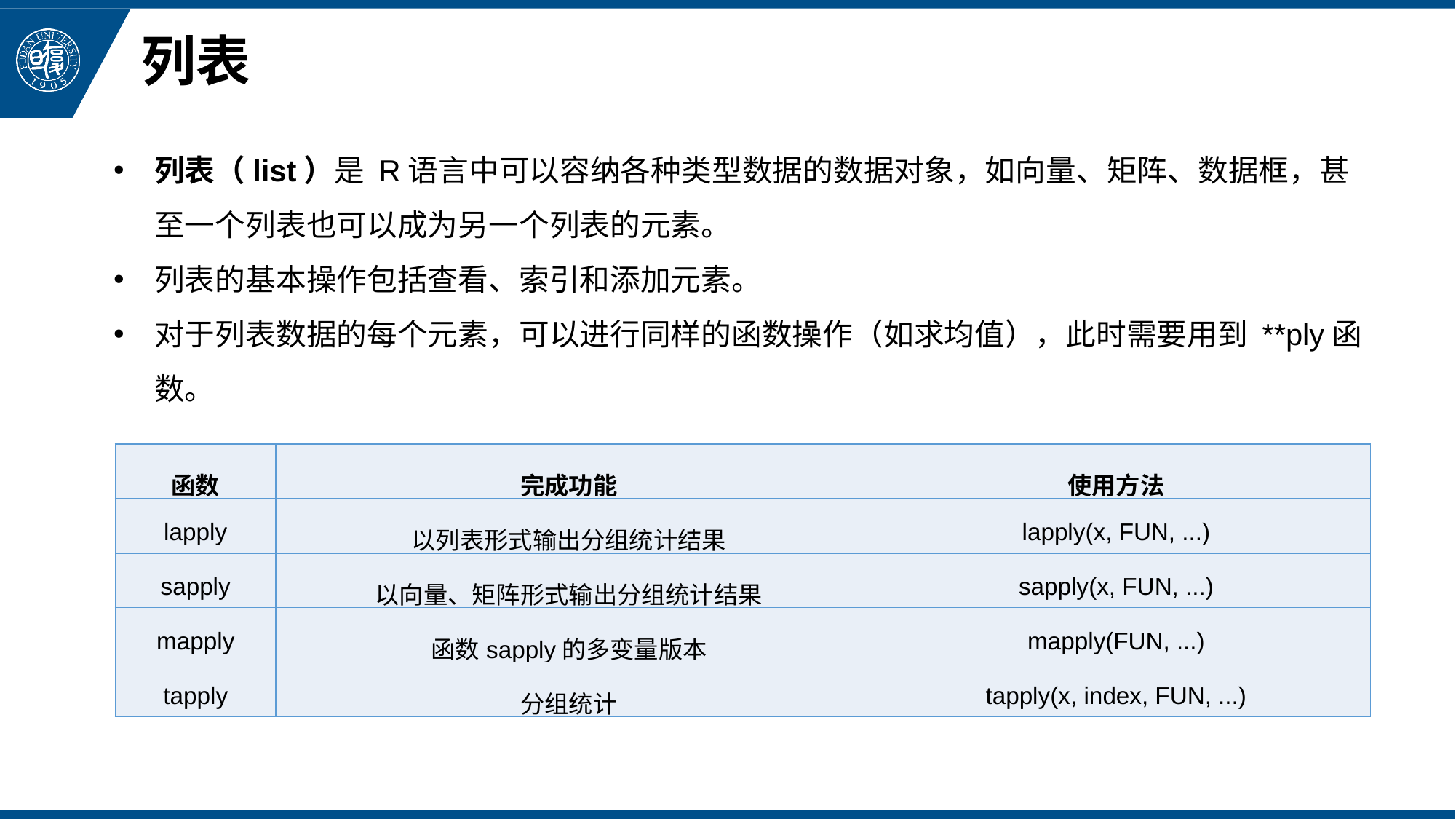

# 列表
列表（list）是 R语言中可以容纳各种类型数据的数据对象，如向量、矩阵、数据框，甚至一个列表也可以成为另一个列表的元素。
列表的基本操作包括查看、索引和添加元素。
对于列表数据的每个元素，可以进行同样的函数操作（如求均值），此时需要用到 **ply函数。

| 函数 | 完成功能 | 使用方法 |
| --- | --- | --- |
| lapply | 以列表形式输出分组统计结果 | lapply(x, FUN, ...) |
| sapply | 以向量、矩阵形式输出分组统计结果 | sapply(x, FUN, ...) |
| mapply | 函数sapply的多变量版本 | mapply(FUN, ...) |
| tapply | 分组统计 | tapply(x, index, FUN, ...) |